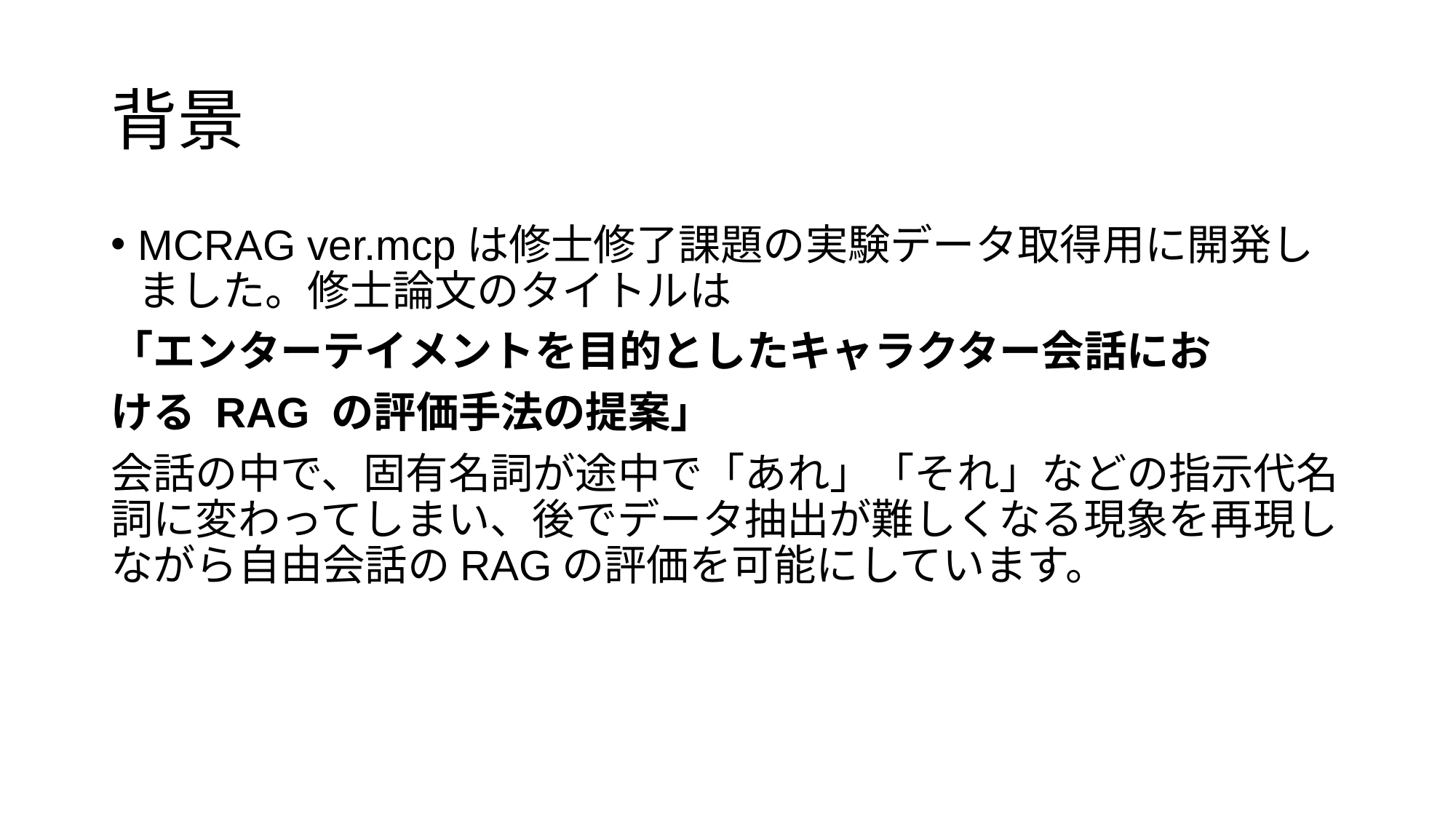

# 背景
MCRAG ver.mcpは修士修了課題の実験データ取得用に開発しました。修士論文のタイトルは
「エンターテイメントを目的としたキャラクター会話にお
ける RAG の評価手法の提案」
会話の中で、固有名詞が途中で「あれ」「それ」などの指示代名詞に変わってしまい、後でデータ抽出が難しくなる現象を再現しながら自由会話のRAGの評価を可能にしています。